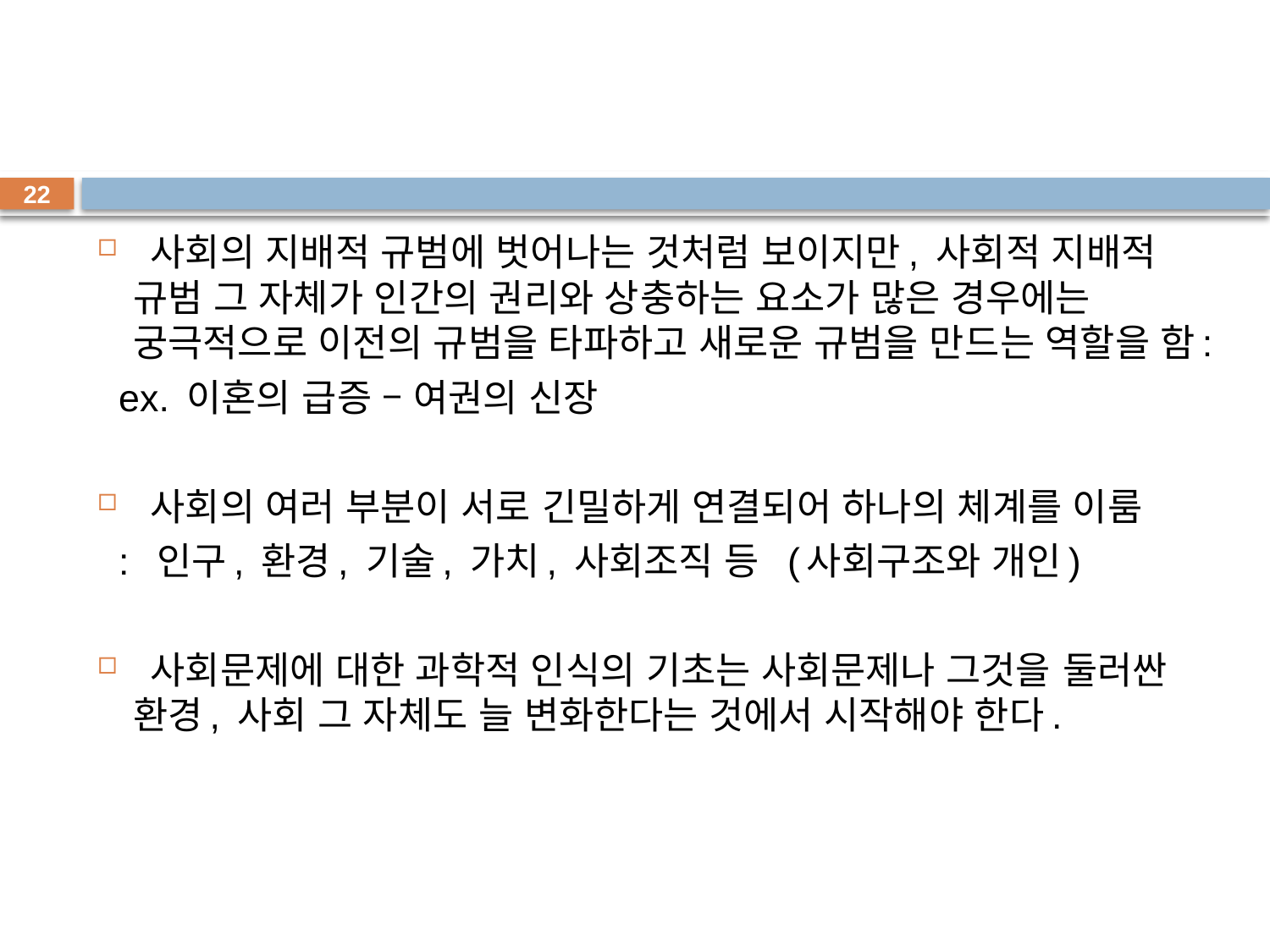

#
22
 사회의 지배적 규범에 벗어나는 것처럼 보이지만, 사회적 지배적 규범 그 자체가 인간의 권리와 상충하는 요소가 많은 경우에는 궁극적으로 이전의 규범을 타파하고 새로운 규범을 만드는 역할을 함:
  ex. 이혼의 급증 – 여권의 신장

 사회의 여러 부분이 서로 긴밀하게 연결되어 하나의 체계를 이룸
  :  인구, 환경, 기술, 가치, 사회조직 등  (사회구조와 개인)

 사회문제에 대한 과학적 인식의 기초는 사회문제나 그것을 둘러싼 환경, 사회 그 자체도 늘 변화한다는 것에서 시작해야 한다.